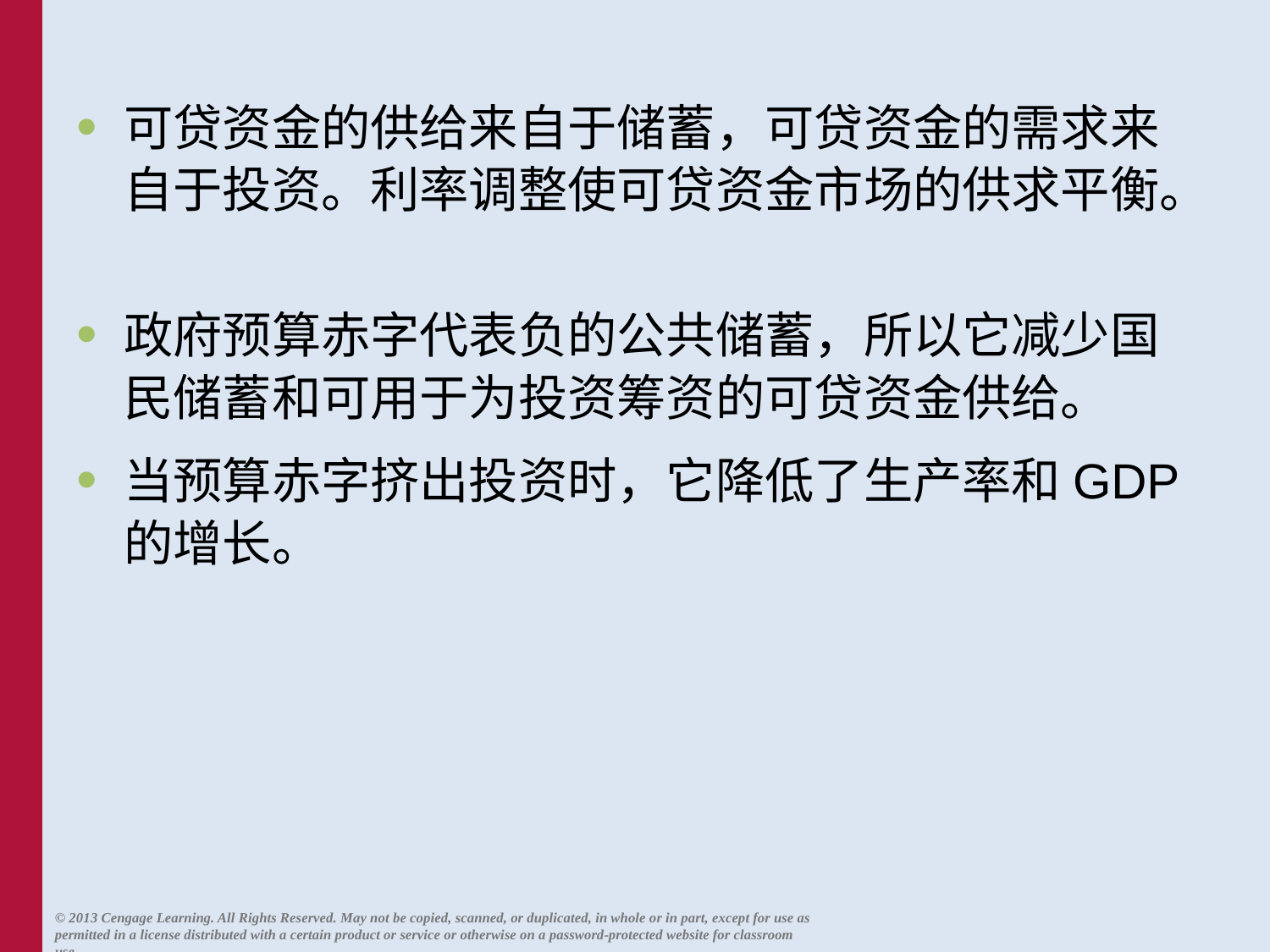

可贷资金的供给来自于储蓄，可贷资金的需求来自于投资。利率调整使可贷资金市场的供求平衡。
政府预算赤字代表负的公共储蓄，所以它减少国民储蓄和可用于为投资筹资的可贷资金供给。
当预算赤字挤出投资时，它降低了生产率和GDP的增长。

© 2013 Cengage Learning. All Rights Reserved. May not be copied, scanned, or duplicated, in whole or in part, except for use as permitted in a license distributed with a certain product or service or otherwise on a password-protected website for classroom use.